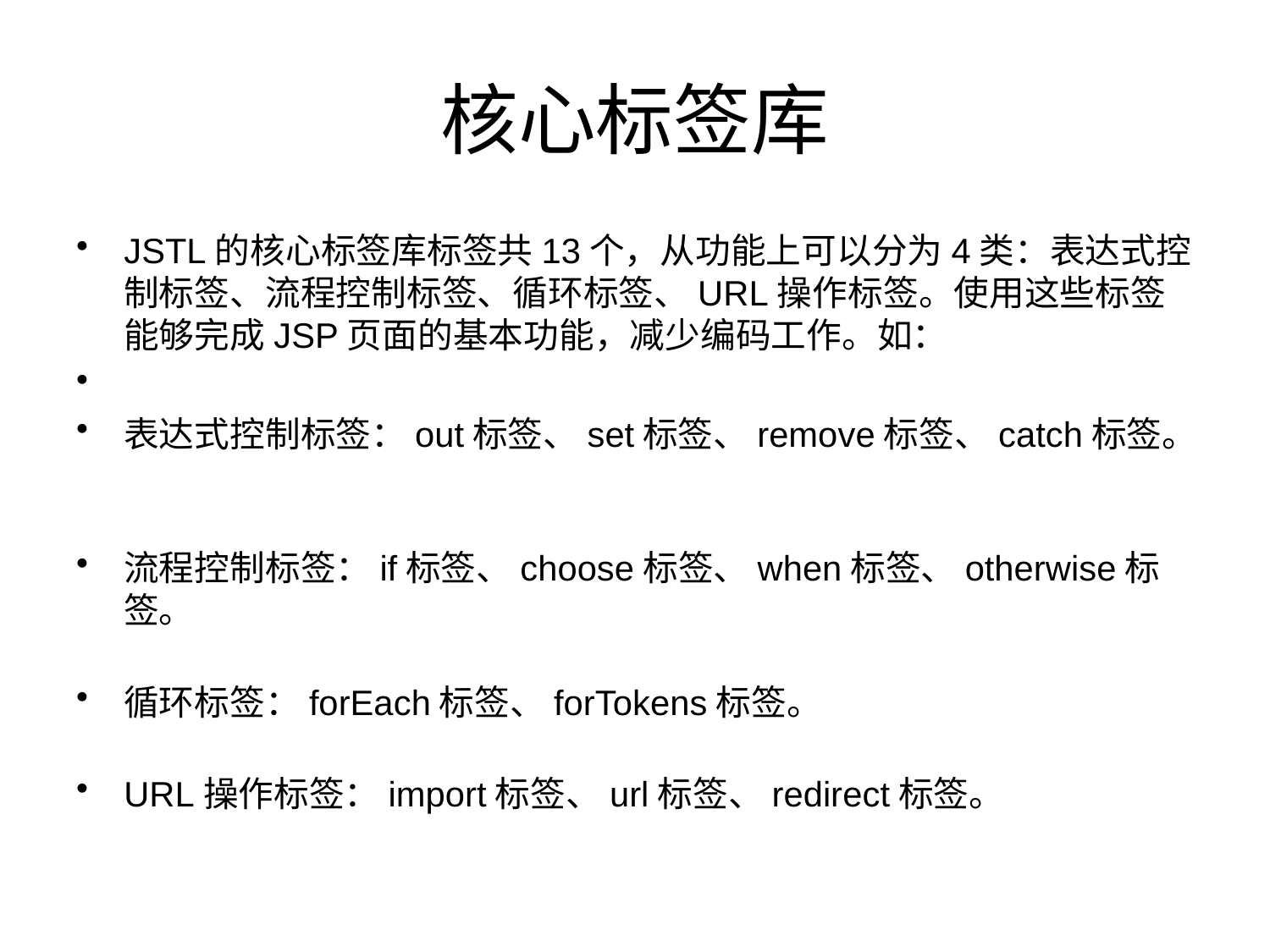

# 核心标签库
JSTL的核心标签库标签共13个，从功能上可以分为4类：表达式控制标签、流程控制标签、循环标签、URL操作标签。使用这些标签能够完成JSP页面的基本功能，减少编码工作。如：

表达式控制标签：out标签、set标签、remove标签、catch标签。
流程控制标签：if标签、choose标签、when标签、otherwise标签。
循环标签：forEach标签、forTokens标签。
URL操作标签：import标签、url标签、redirect标签。